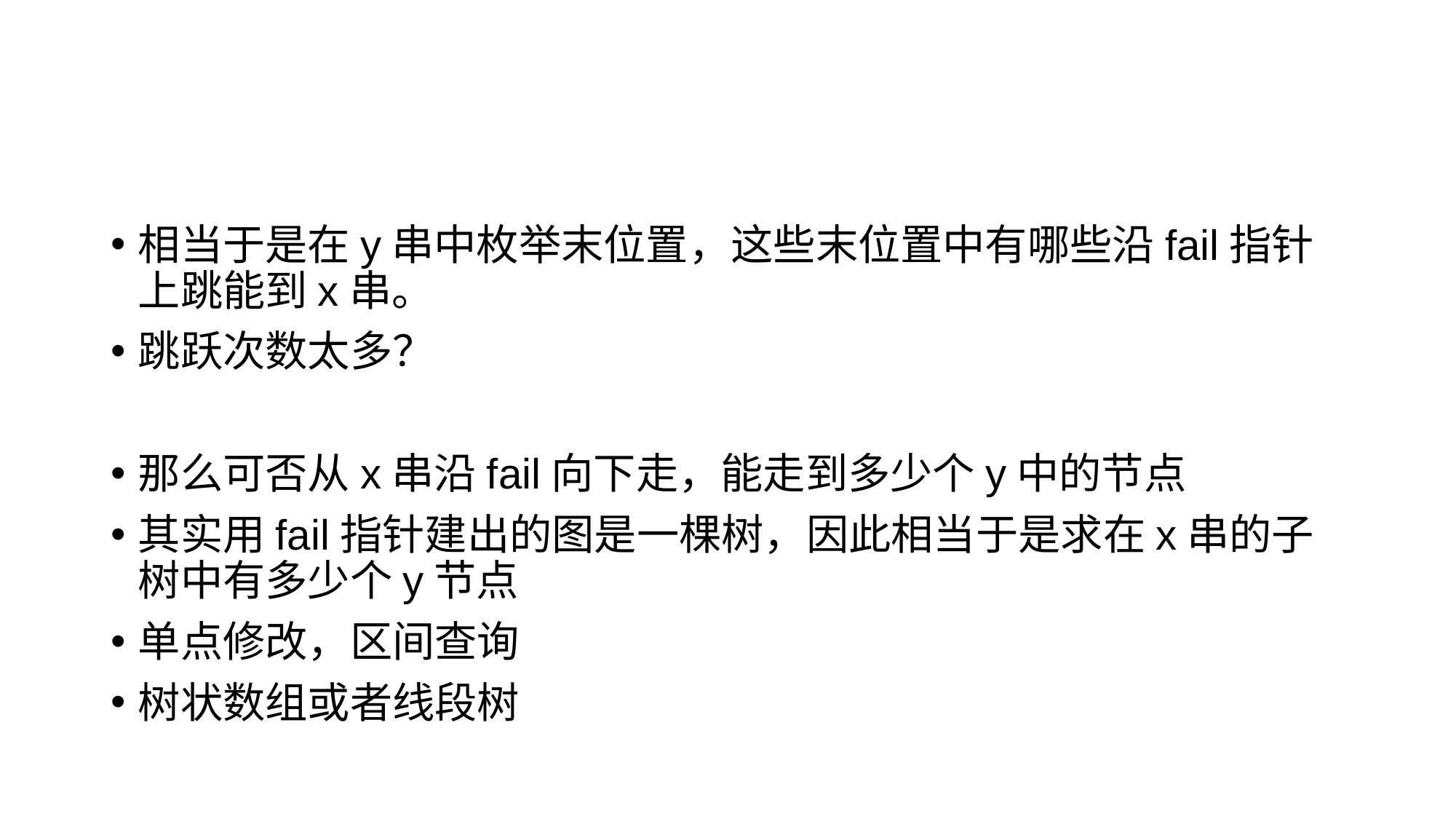

#
相当于是在y串中枚举末位置，这些末位置中有哪些沿fail指针上跳能到x串。
跳跃次数太多？

那么可否从x串沿fail向下走，能走到多少个y中的节点
其实用fail指针建出的图是一棵树，因此相当于是求在x串的子树中有多少个y节点
单点修改，区间查询
树状数组或者线段树